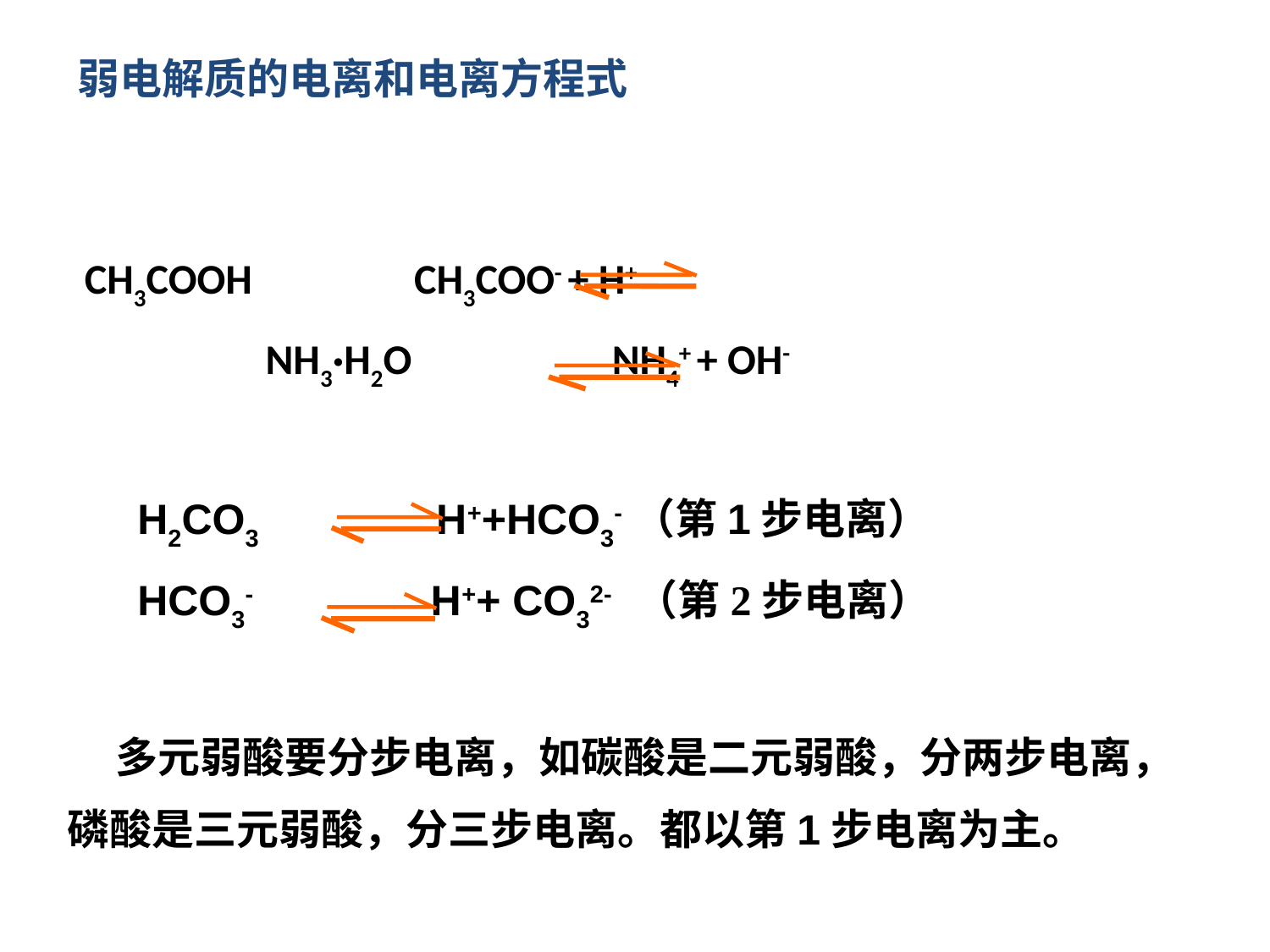

弱电解质的电离和电离方程式
CH3COOH                 CH3COO- + H+
                   NH3·H2O                     NH4+ + OH-

H2CO3               H++HCO3-（第1步电离）
HCO3-               H++ CO32-  （第2步电离）

    多元弱酸要分步电离，如碳酸是二元弱酸，分两步电离，
磷酸是三元弱酸，分三步电离。都以第1步电离为主。